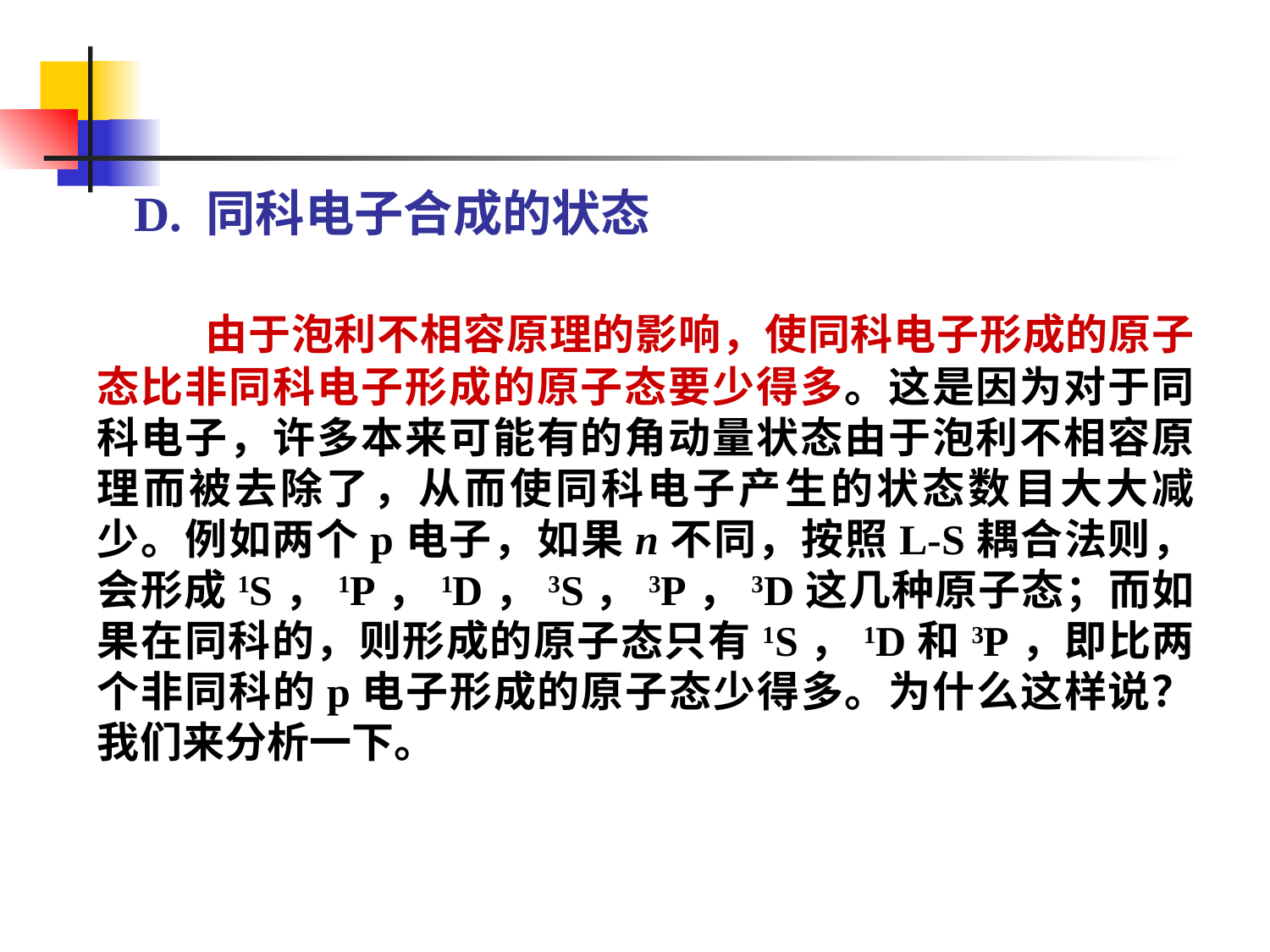

D. 同科电子合成的状态

     由于泡利不相容原理的影响，使同科电子形成的原子态比非同科电子形成的原子态要少得多。这是因为对于同科电子，许多本来可能有的角动量状态由于泡利不相容原理而被去除了，从而使同科电子产生的状态数目大大减少。例如两个p电子，如果n不同，按照L-S耦合法则，会形成1S，1P，1D，3S，3P，3D这几种原子态；而如果在同科的，则形成的原子态只有1S，1D和3P，即比两个非同科的p电子形成的原子态少得多。为什么这样说？我们来分析一下。